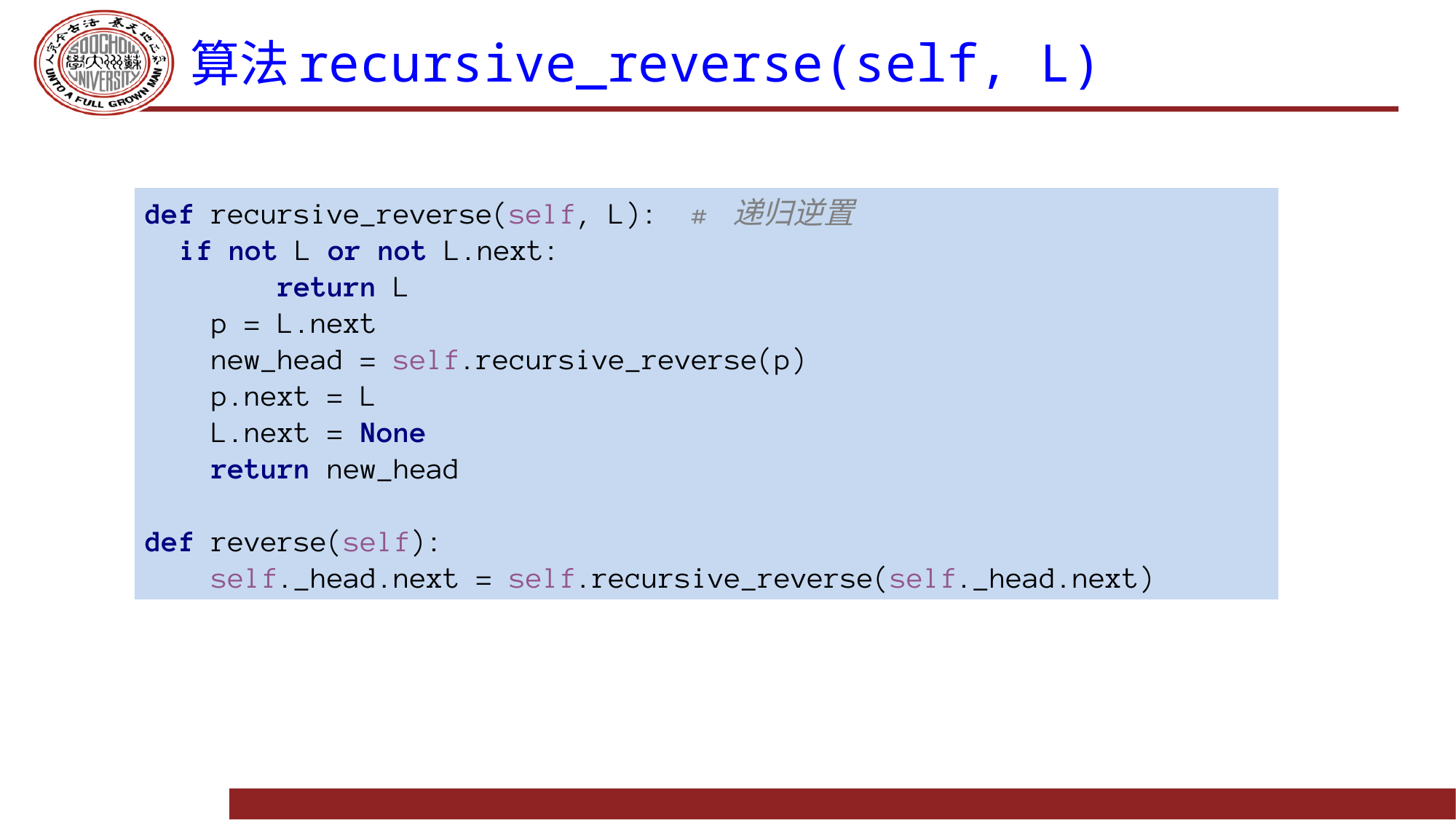

# 算法recursive_reverse(self, L)
def recursive_reverse(self, L):  # 递归逆置
    if not L or not L.next:
        return L
    p = L.next
    new_head = self.recursive_reverse(p)
    p.next = L
    L.next = None
    return new_head
def reverse(self):
    self._head.next = self.recursive_reverse(self._head.next)